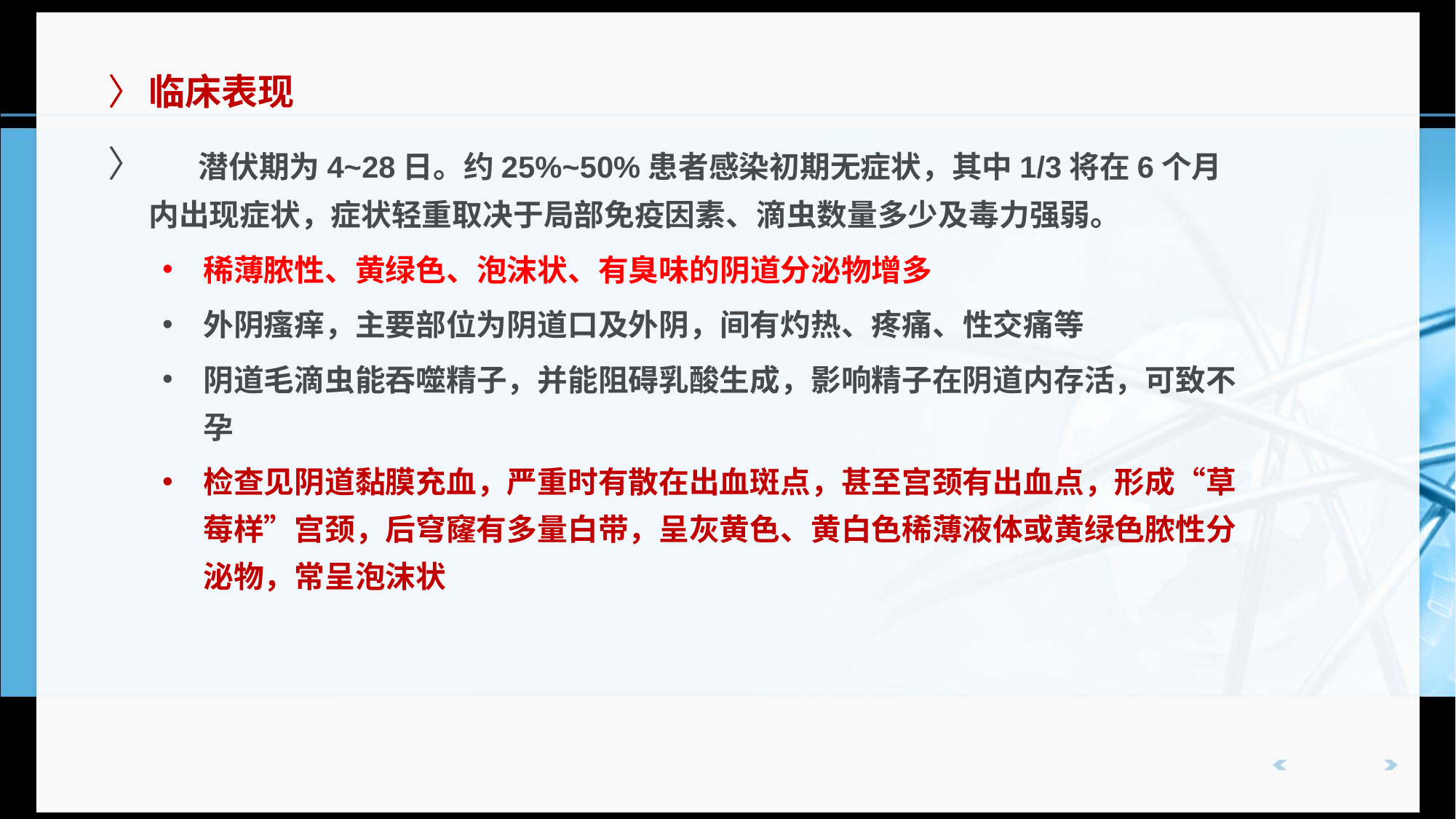

临床表现
     潜伏期为4~28日。约25%~50%患者感染初期无症状，其中1/3将在6个月内出现症状，症状轻重取决于局部免疫因素、滴虫数量多少及毒力强弱。
稀薄脓性、黄绿色、泡沫状、有臭味的阴道分泌物增多
外阴瘙痒，主要部位为阴道口及外阴，间有灼热、疼痛、性交痛等
阴道毛滴虫能吞噬精子，并能阻碍乳酸生成，影响精子在阴道内存活，可致不孕
检查见阴道黏膜充血，严重时有散在出血斑点，甚至宫颈有出血点，形成“草莓样”宫颈，后穹窿有多量白带，呈灰黄色、黄白色稀薄液体或黄绿色脓性分泌物，常呈泡沫状